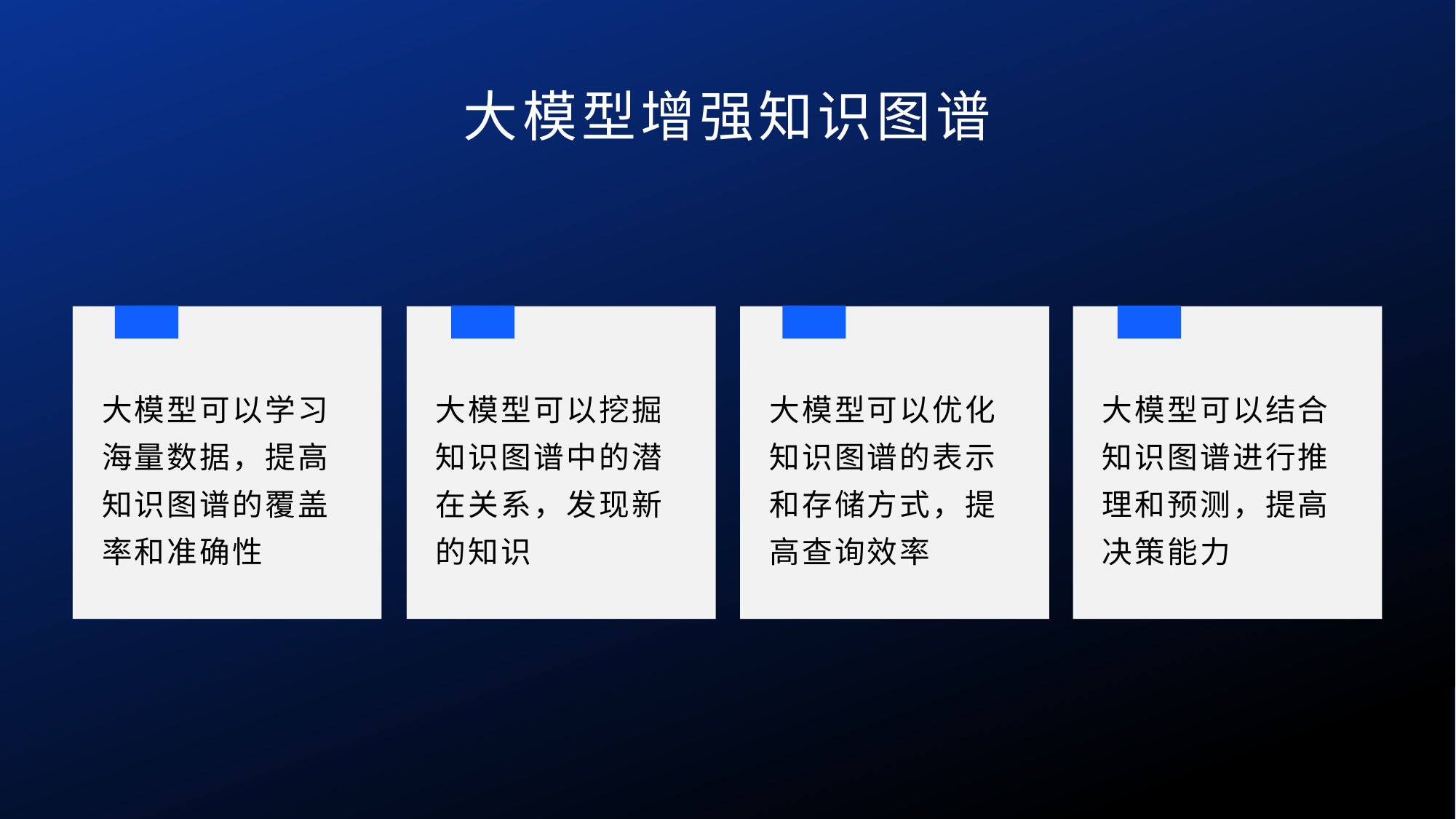

大模型增强知识图谱

大模型可以学习海量数据，提高知识图谱的覆盖率和准确性
大模型可以挖掘知识图谱中的潜在关系，发现新的知识
大模型可以优化知识图谱的表示和存储方式，提高查询效率
大模型可以结合知识图谱进行推理和预测，提高决策能力